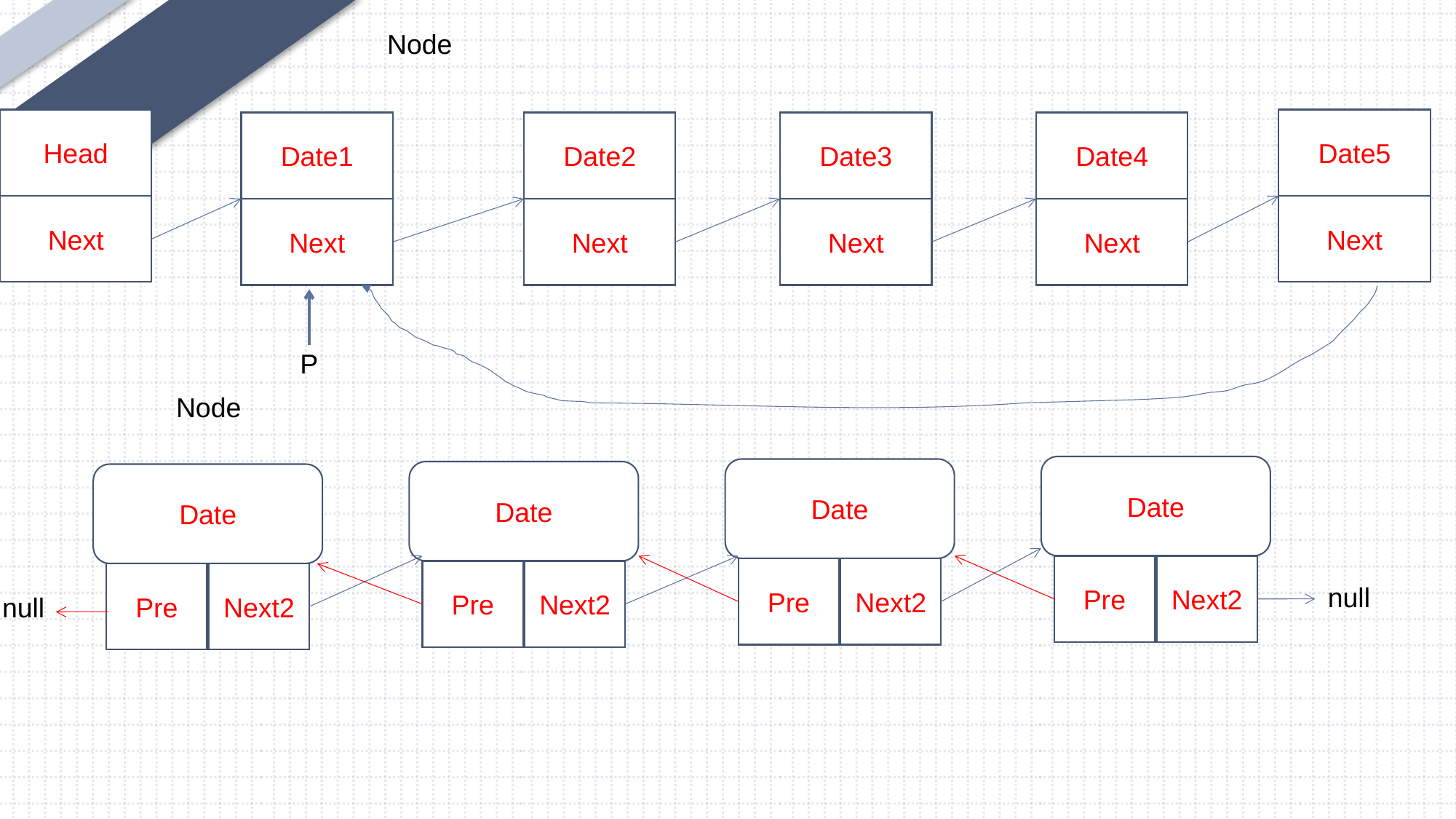

Node
Head
Date5
Date1
Date2
Date3
Date4
Next
Next
Next
Next
Next
Next

P
Node
Date
Date
Date
Date
Pre
Next2
Pre
Next2
Pre
Next2
Pre
Next2
null
null
www.islide.cc 「 让PPT设计简单起来！」
10